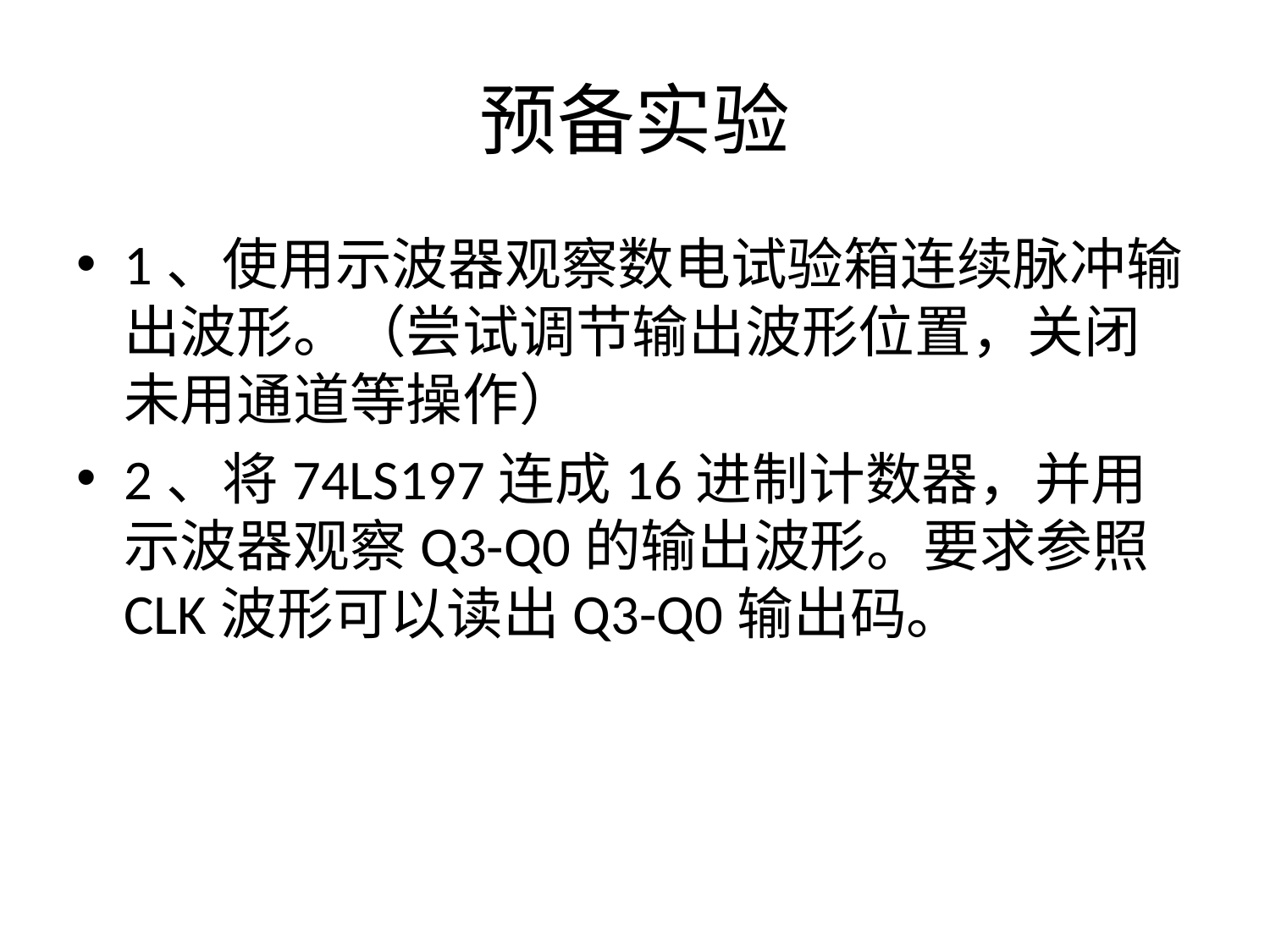

# 预备实验
1、使用示波器观察数电试验箱连续脉冲输出波形。（尝试调节输出波形位置，关闭未用通道等操作）
2、将74LS197连成16进制计数器，并用示波器观察Q3-Q0的输出波形。要求参照CLK波形可以读出Q3-Q0输出码。